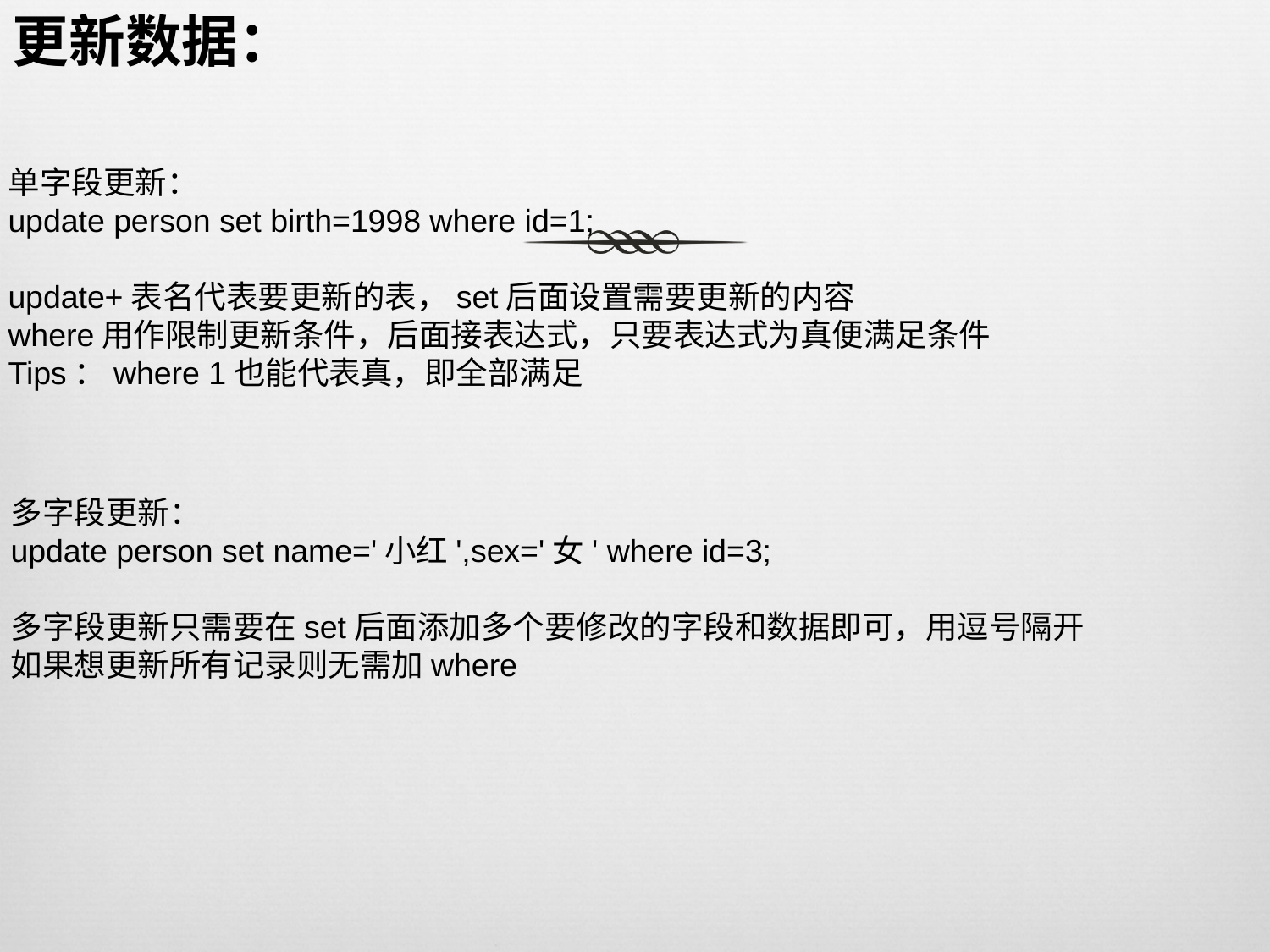

更新数据：

单字段更新：
update person set birth=1998 where id=1;

update+表名代表要更新的表，set后面设置需要更新的内容
where用作限制更新条件，后面接表达式，只要表达式为真便满足条件
Tips：where 1也能代表真，即全部满足
多字段更新：
update person set name='小红',sex='女' where id=3;

多字段更新只需要在set后面添加多个要修改的字段和数据即可，用逗号隔开
如果想更新所有记录则无需加where